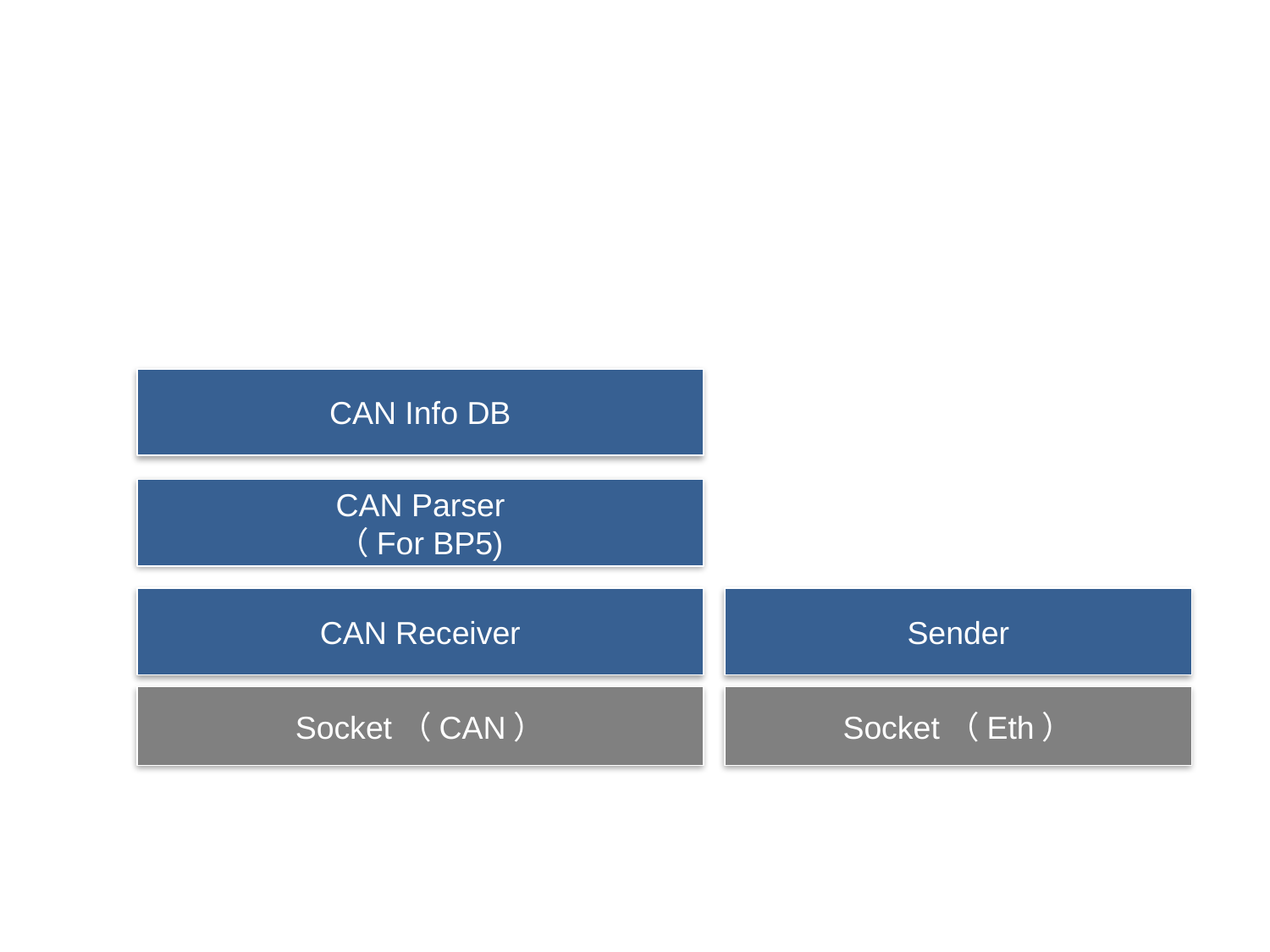

記載内容：
ブロック図
CAN Info DB
CAN Parser
（For BP5)
CAN Receiver
Sender
Socket（CAN）
Socket（Eth）